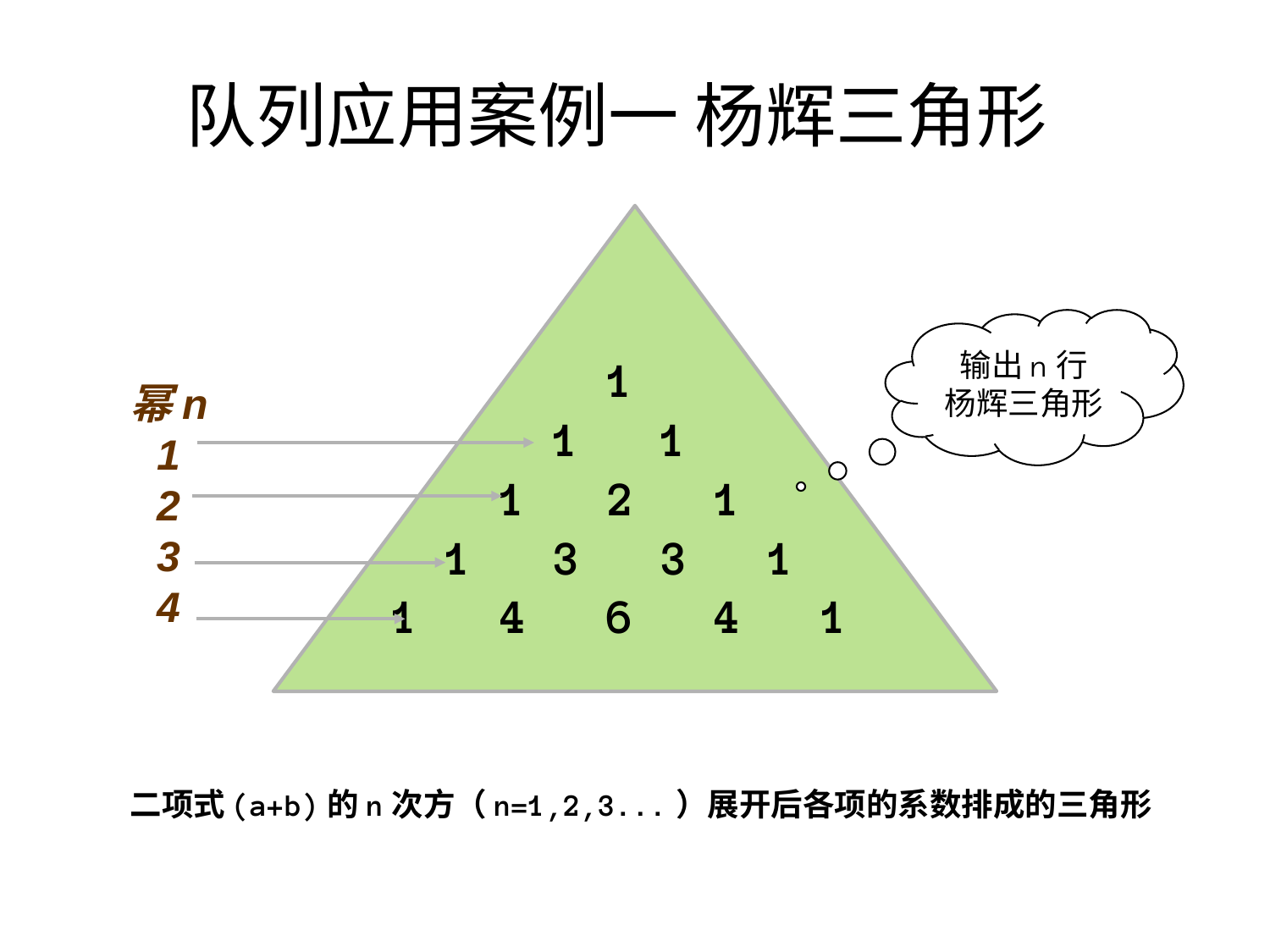

# 队列应用案例一 杨辉三角形

1
1   1
1   2   1
1   3   3   1
1   4   6   4   1
输出n行
杨辉三角形
幂n
1
2
3
4

二项式(a+b)的n次方（n=1,2,3...）展开后各项的系数排成的三角形
135